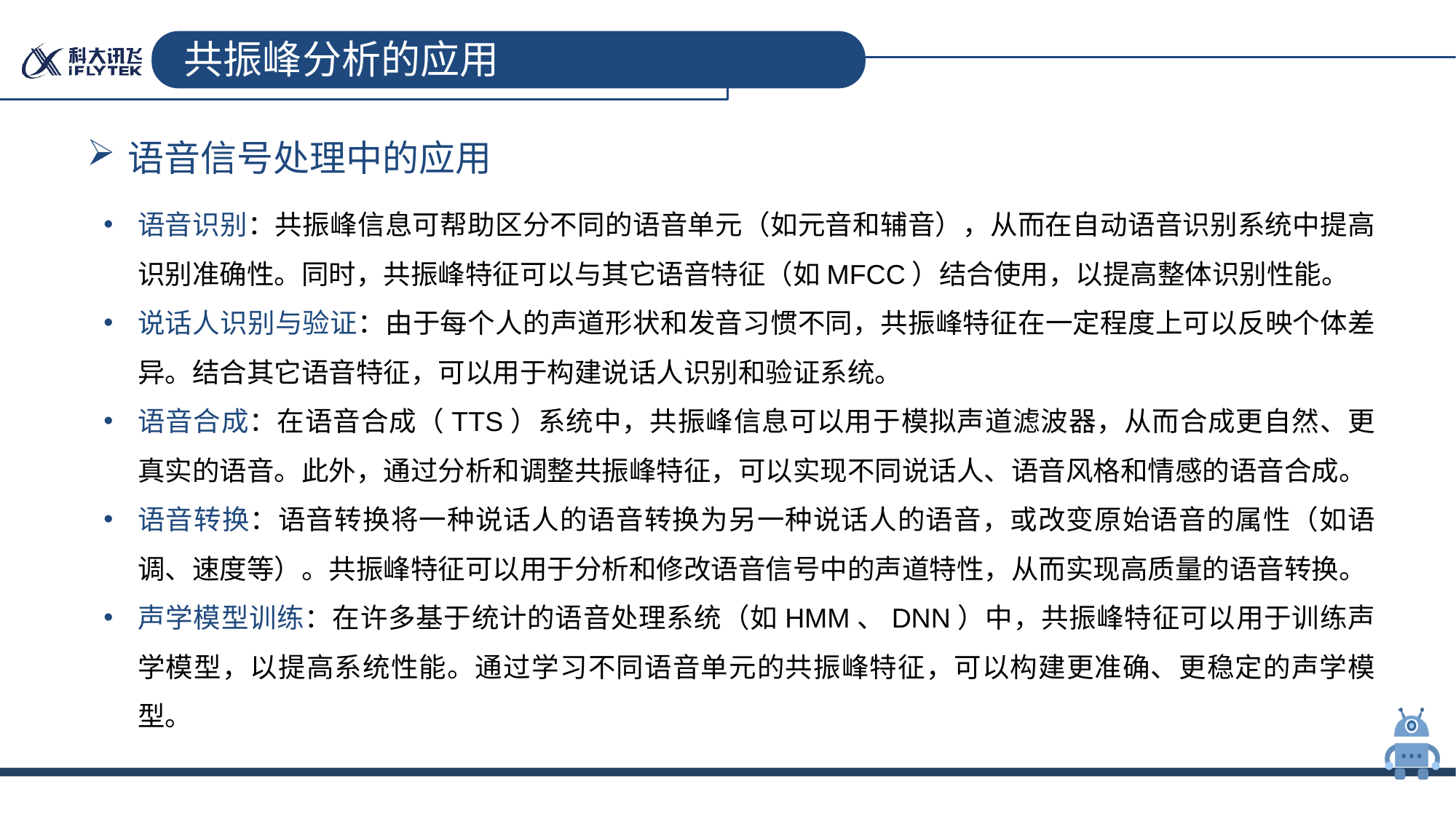

# 共振峰分析的应用
语音信号处理中的应用
语音识别：共振峰信息可帮助区分不同的语音单元（如元音和辅音），从而在自动语音识别系统中提高识别准确性。同时，共振峰特征可以与其它语音特征（如MFCC）结合使用，以提高整体识别性能。
说话人识别与验证：由于每个人的声道形状和发音习惯不同，共振峰特征在一定程度上可以反映个体差异。结合其它语音特征，可以用于构建说话人识别和验证系统。
语音合成：在语音合成（TTS）系统中，共振峰信息可以用于模拟声道滤波器，从而合成更自然、更真实的语音。此外，通过分析和调整共振峰特征，可以实现不同说话人、语音风格和情感的语音合成。
语音转换：语音转换将一种说话人的语音转换为另一种说话人的语音，或改变原始语音的属性（如语调、速度等）。共振峰特征可以用于分析和修改语音信号中的声道特性，从而实现高质量的语音转换。
声学模型训练：在许多基于统计的语音处理系统（如HMM、DNN）中，共振峰特征可以用于训练声学模型，以提高系统性能。通过学习不同语音单元的共振峰特征，可以构建更准确、更稳定的声学模型。